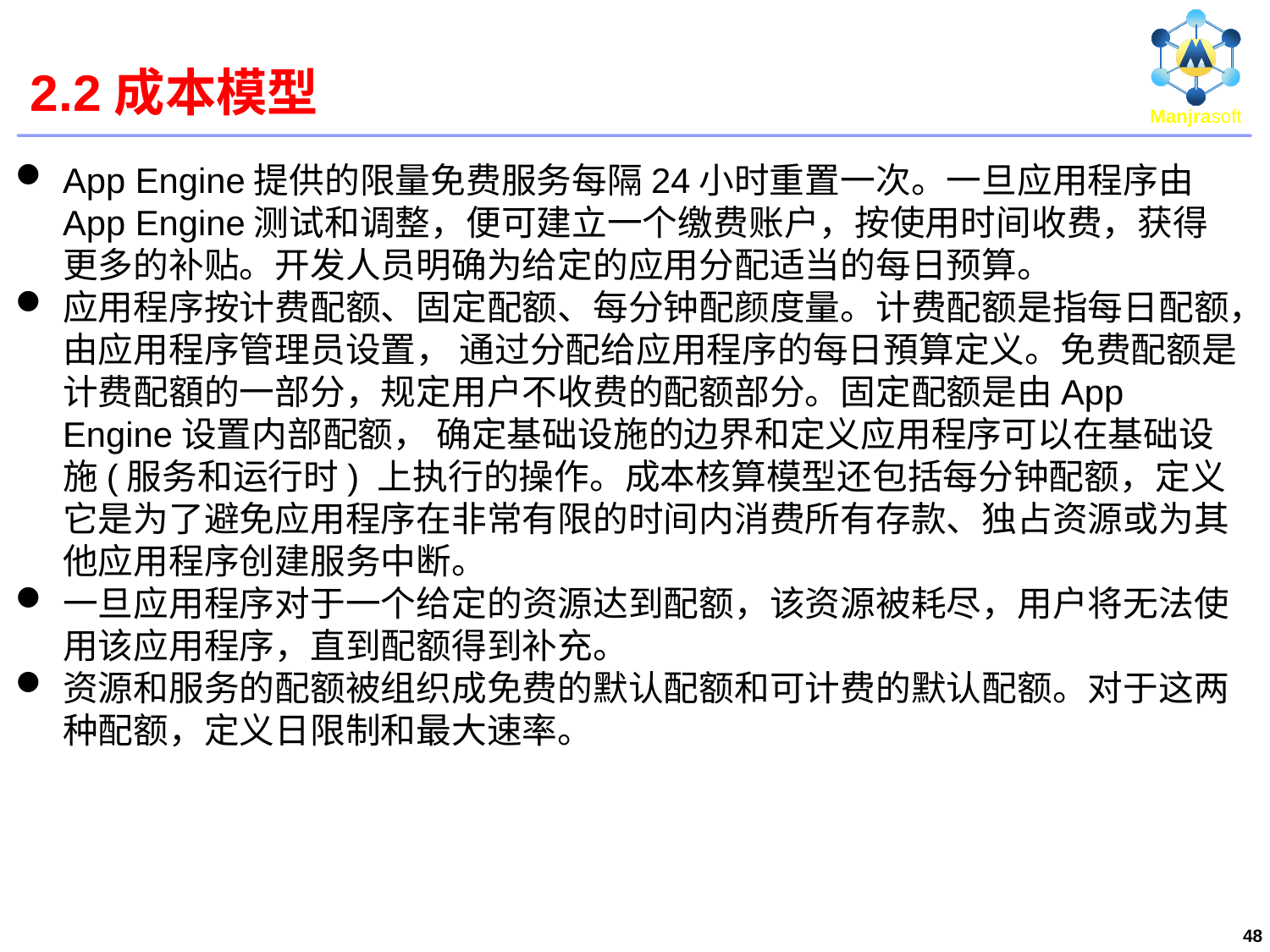

# 2.2成本模型
App Engine提供的限量免费服务每隔24小时重置一次。一旦应用程序由App Engine测试和调整，便可建立一个缴费账户，按使用时间收费，获得更多的补贴。开发人员明确为给定的应用分配适当的每日预算。
应用程序按计费配额、固定配额、每分钟配颜度量。计费配额是指每日配额，由应用程序管理员设置， 通过分配给应用程序的每日預算定义。免费配额是计费配額的一部分，规定用户不收费的配额部分。固定配额是由App Engine设置内部配额， 确定基础设施的边界和定义应用程序可以在基础设施(服务和运行时) 上执行的操作。成本核算模型还包括每分钟配额，定义它是为了避免应用程序在非常有限的时间内消费所有存款、独占资源或为其他应用程序创建服务中断。
一旦应用程序对于一个给定的资源达到配额，该资源被耗尽，用户将无法使用该应用程序，直到配额得到补充。
资源和服务的配额被组织成免费的默认配额和可计费的默认配额。对于这两种配额，定义日限制和最大速率。
48